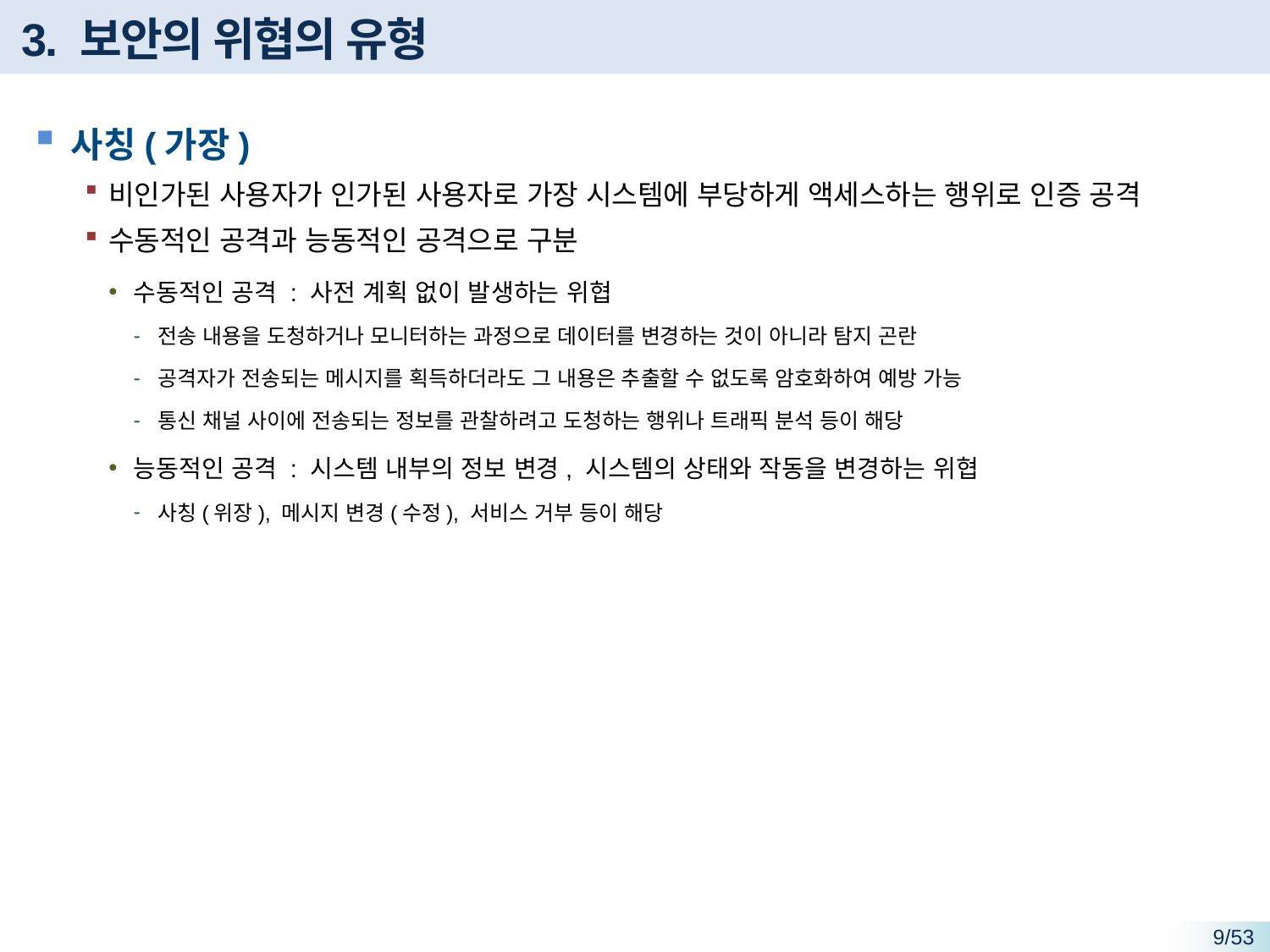

# 3. 보안의 위협의 유형
사칭(가장)
비인가된 사용자가 인가된 사용자로 가장 시스템에 부당하게 액세스하는 행위로 인증 공격
수동적인 공격과 능동적인 공격으로 구분
수동적인 공격 : 사전 계획 없이 발생하는 위협
전송 내용을 도청하거나 모니터하는 과정으로 데이터를 변경하는 것이 아니라 탐지 곤란
공격자가 전송되는 메시지를 획득하더라도 그 내용은 추출할 수 없도록 암호화하여 예방 가능
통신 채널 사이에 전송되는 정보를 관찰하려고 도청하는 행위나 트래픽 분석 등이 해당
능동적인 공격 : 시스템 내부의 정보 변경, 시스템의 상태와 작동을 변경하는 위협
사칭(위장), 메시지 변경(수정), 서비스 거부 등이 해당